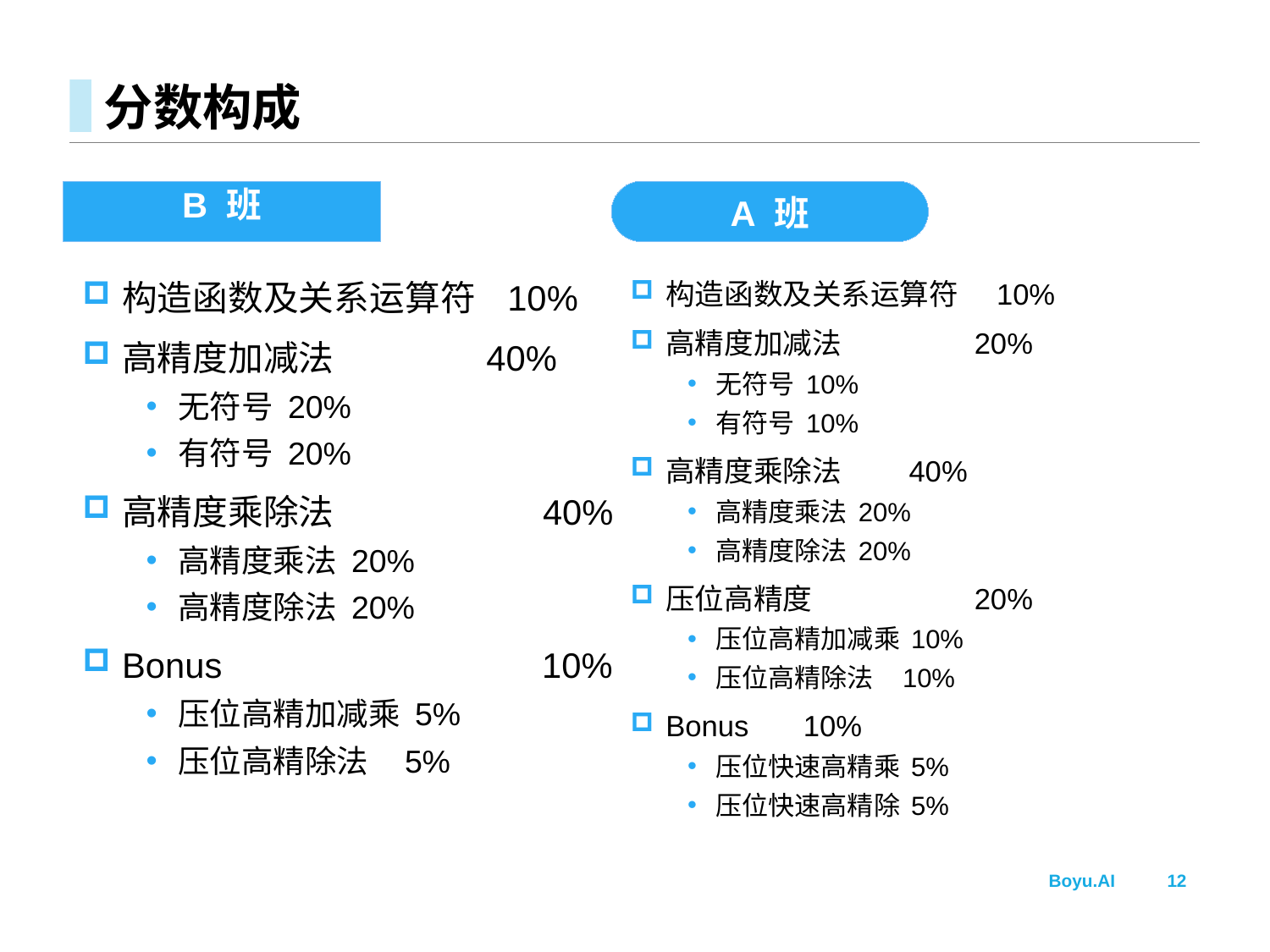

# 分数构成
B 班
A 班
构造函数及关系运算符   10%
高精度加减法	             40%
无符号 20%
有符号 20%
高精度乘除法		    40%
高精度乘法 20%
高精度除法 20%
Bonus			    10%
压位高精加减乘 5%
压位高精除法    5%
构造函数及关系运算符     10%
高精度加减法	              20%
无符号 10%
有符号 10%
高精度乘除法		    40%
高精度乘法 20%
高精度除法 20%
压位高精度	              20%
压位高精加减乘 10%
压位高精除法    10%
Bonus			    10%
压位快速高精乘 5%
压位快速高精除 5%